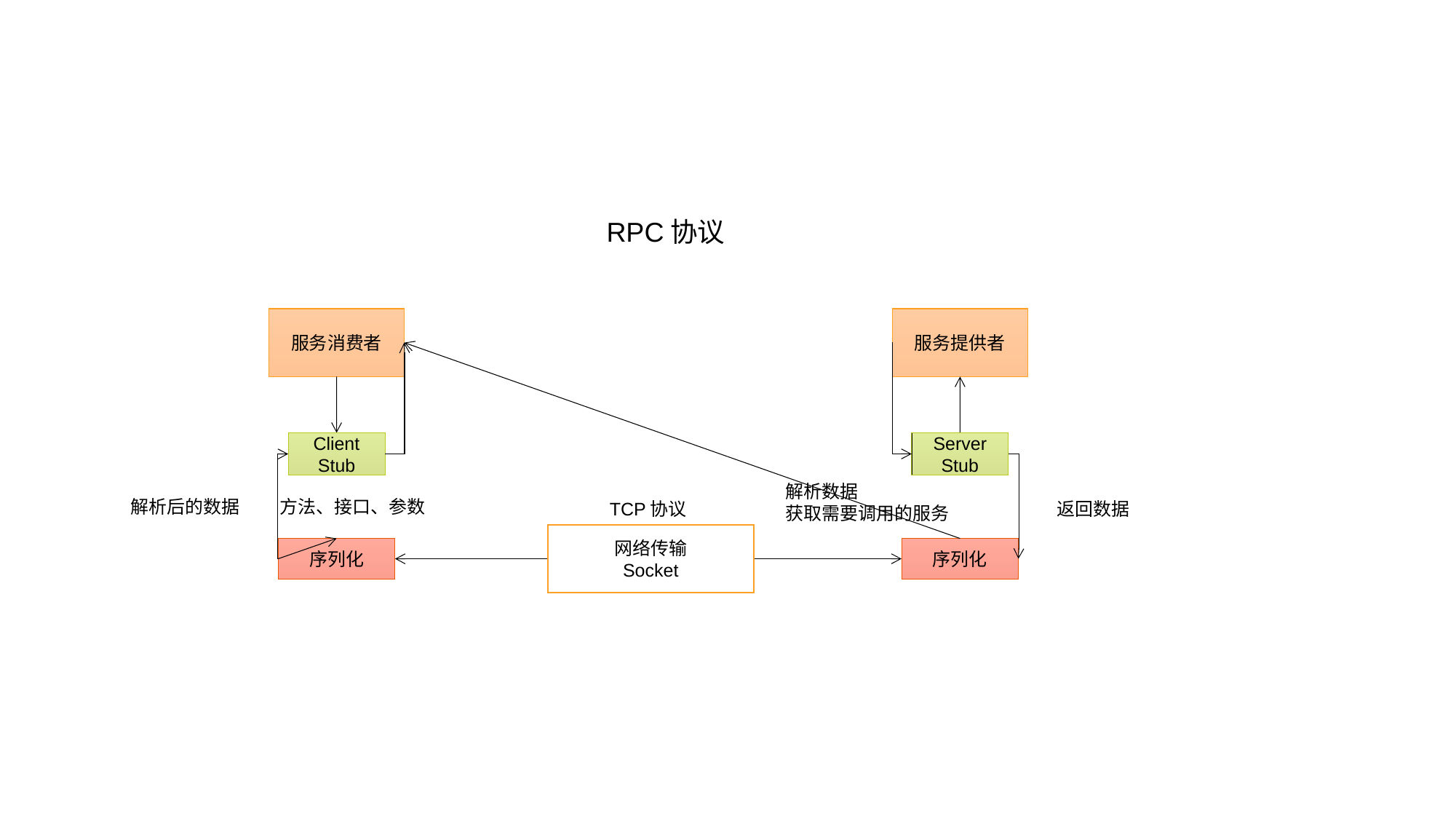

RPC协议
服务消费者
服务提供者
Client Stub
Server Stub
解析数据
获取需要调用的服务
解析后的数据
方法、接口、参数
TCP协议
返回数据
网络传输
Socket
序列化
序列化